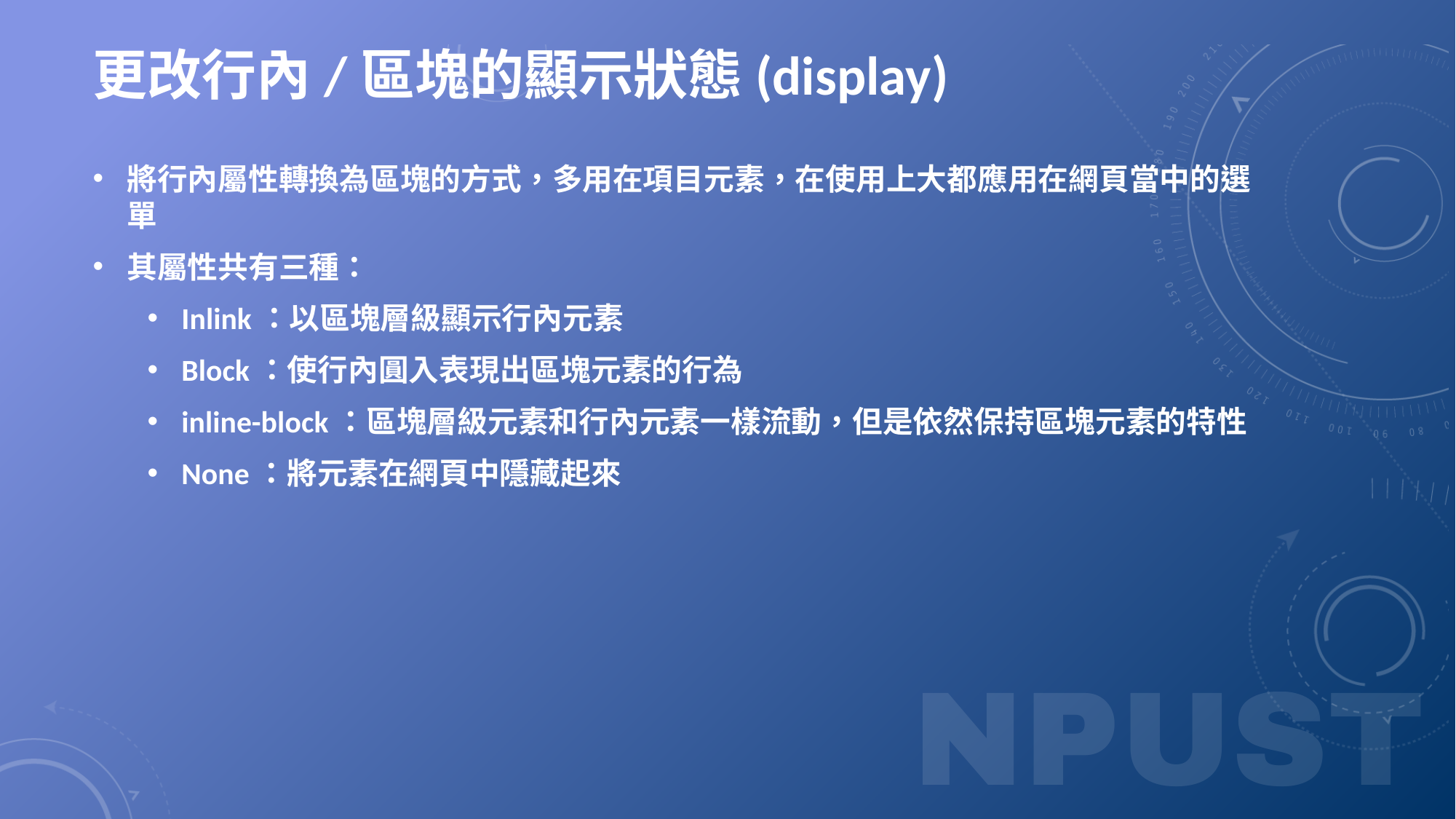

# 更改行內/區塊的顯示狀態(display)
將行內屬性轉換為區塊的方式，多用在項目元素，在使用上大都應用在網頁當中的選單
其屬性共有三種：
Inlink：以區塊層級顯示行內元素
Block：使行內圓入表現出區塊元素的行為
inline-block：區塊層級元素和行內元素一樣流動，但是依然保持區塊元素的特性
None：將元素在網頁中隱藏起來